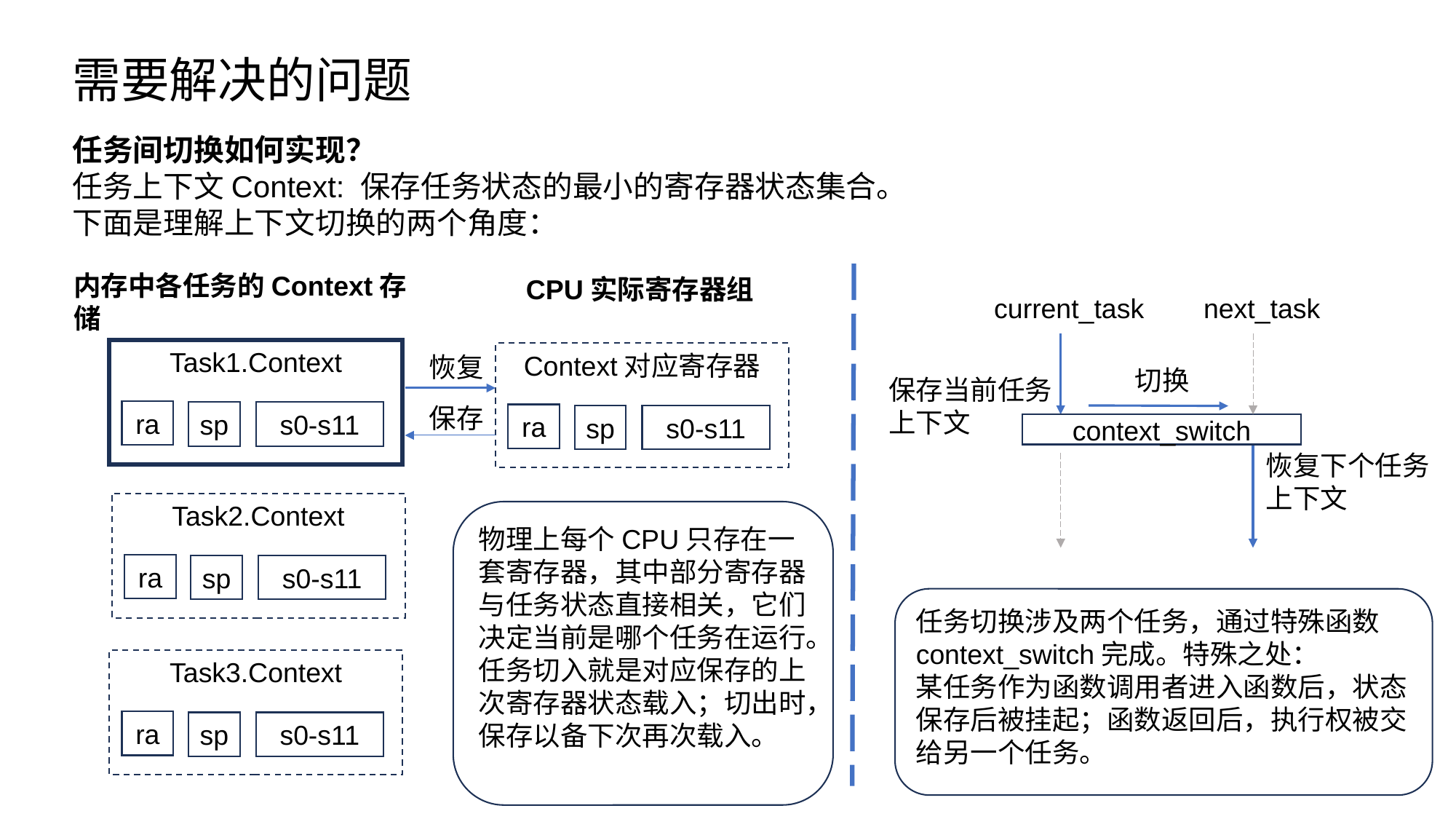

需要解决的问题
任务间切换如何实现？
任务上下文Context: 保存任务状态的最小的寄存器状态集合。
下面是理解上下文切换的两个角度：
内存中各任务的Context存储
CPU实际寄存器组
current_task
next_task
Task1.Context
Context对应寄存器
ra
sp
s0-s11
恢复
切换
保存当前任务
上下文
保存
ra
sp
s0-s11
context_switch
恢复下个任务
上下文
Task2.Context
ra
sp
s0-s11
物理上每个CPU只存在一套寄存器，其中部分寄存器与任务状态直接相关，它们决定当前是哪个任务在运行。任务切入就是对应保存的上次寄存器状态载入；切出时，保存以备下次再次载入。
任务切换涉及两个任务，通过特殊函数context_switch完成。特殊之处：
某任务作为函数调用者进入函数后，状态保存后被挂起；函数返回后，执行权被交给另一个任务。
Task3.Context
ra
sp
s0-s11